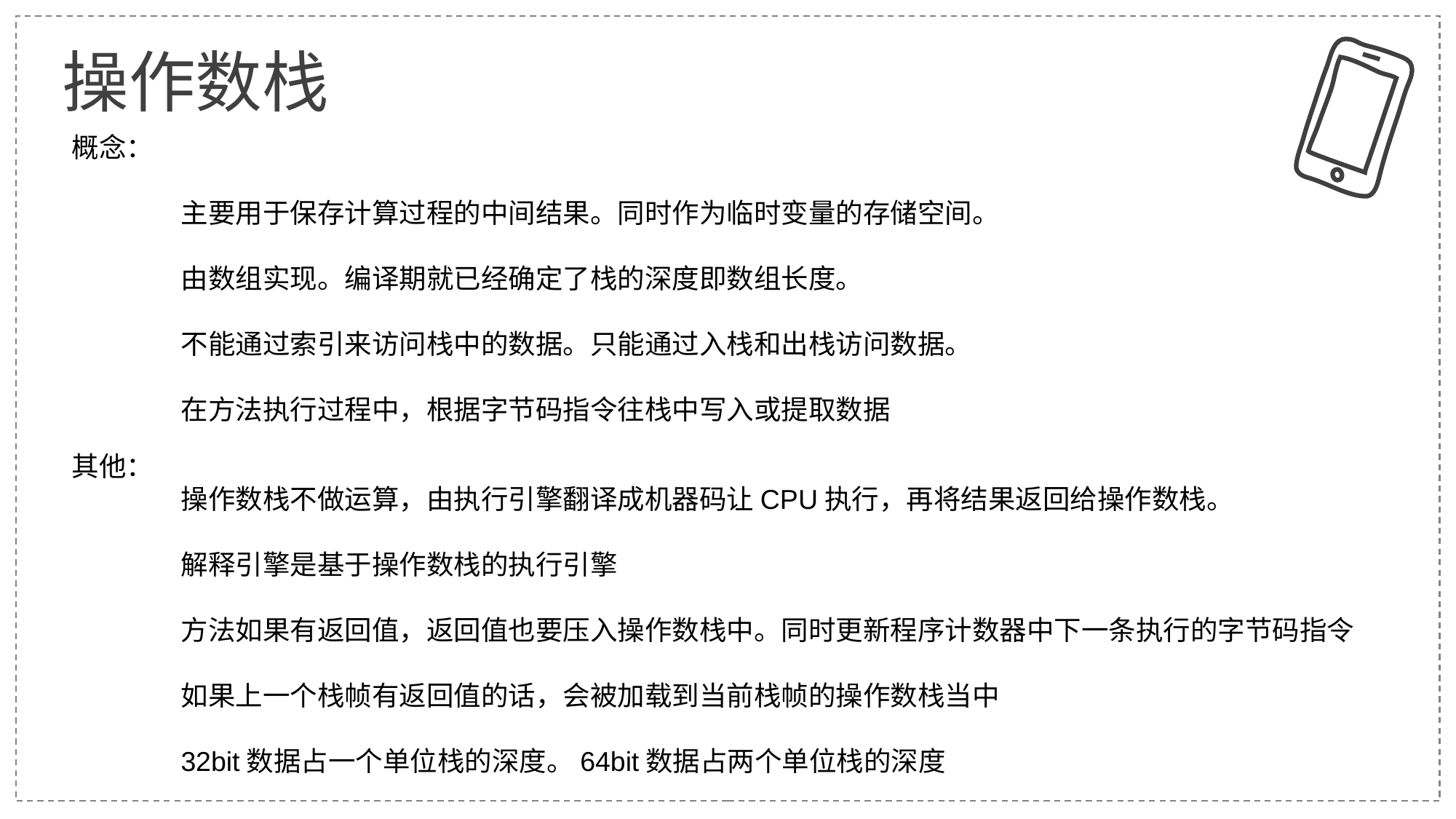

操作数栈

概念：

	主要用于保存计算过程的中间结果。同时作为临时变量的存储空间。

	由数组实现。编译期就已经确定了栈的深度即数组长度。

	不能通过索引来访问栈中的数据。只能通过入栈和出栈访问数据。

	在方法执行过程中，根据字节码指令往栈中写入或提取数据

其他：
	操作数栈不做运算，由执行引擎翻译成机器码让CPU执行，再将结果返回给操作数栈。

	解释引擎是基于操作数栈的执行引擎

	方法如果有返回值，返回值也要压入操作数栈中。同时更新程序计数器中下一条执行的字节码指令

	如果上一个栈帧有返回值的话，会被加载到当前栈帧的操作数栈当中

	32bit数据占一个单位栈的深度。64bit数据占两个单位栈的深度